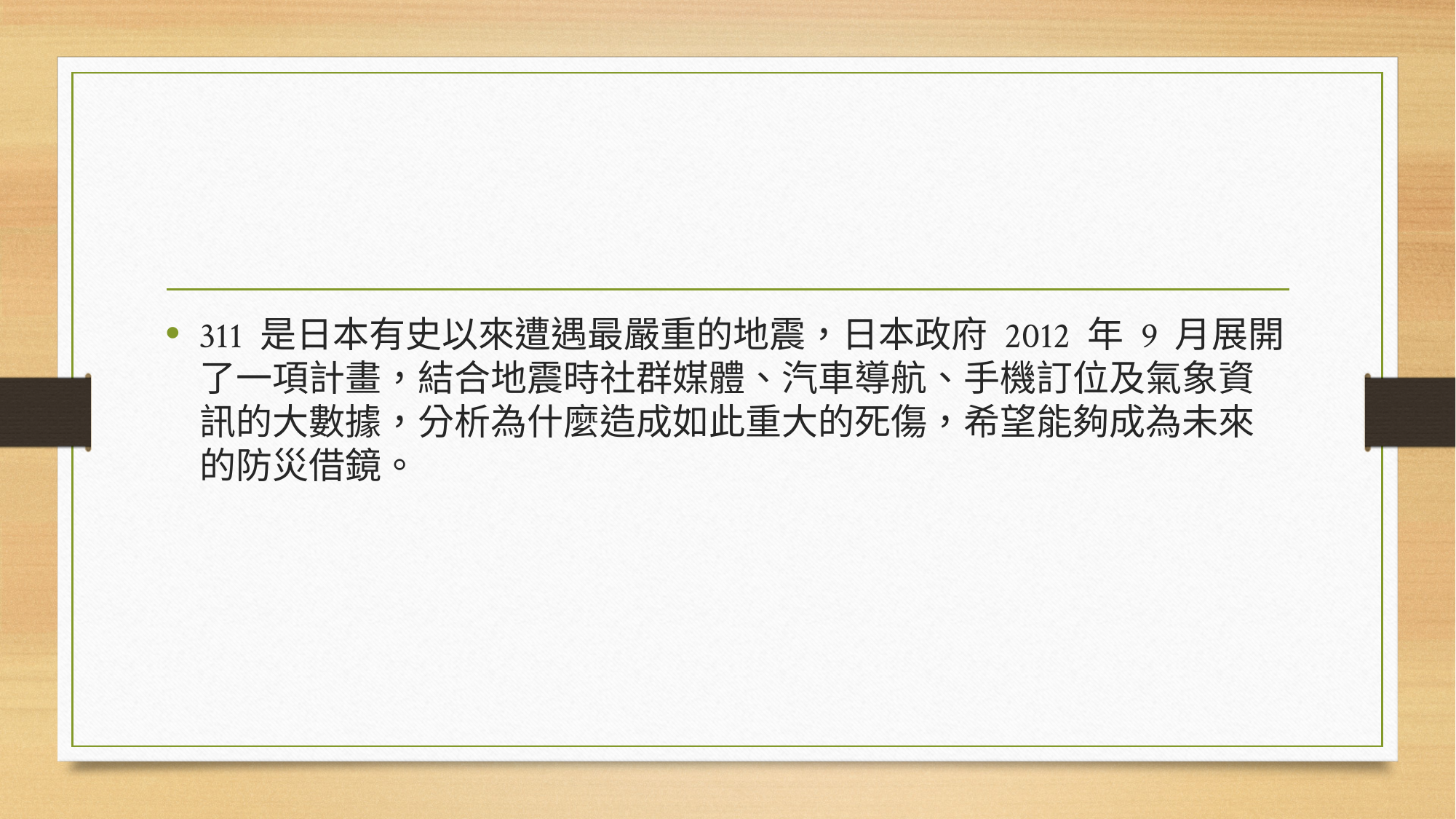

#
311 是日本有史以來遭遇最嚴重的地震，日本政府 2012 年 9 月展開了一項計畫，結合地震時社群媒體、汽車導航、手機訂位及氣象資訊的大數據，分析為什麼造成如此重大的死傷，希望能夠成為未來的防災借鏡。